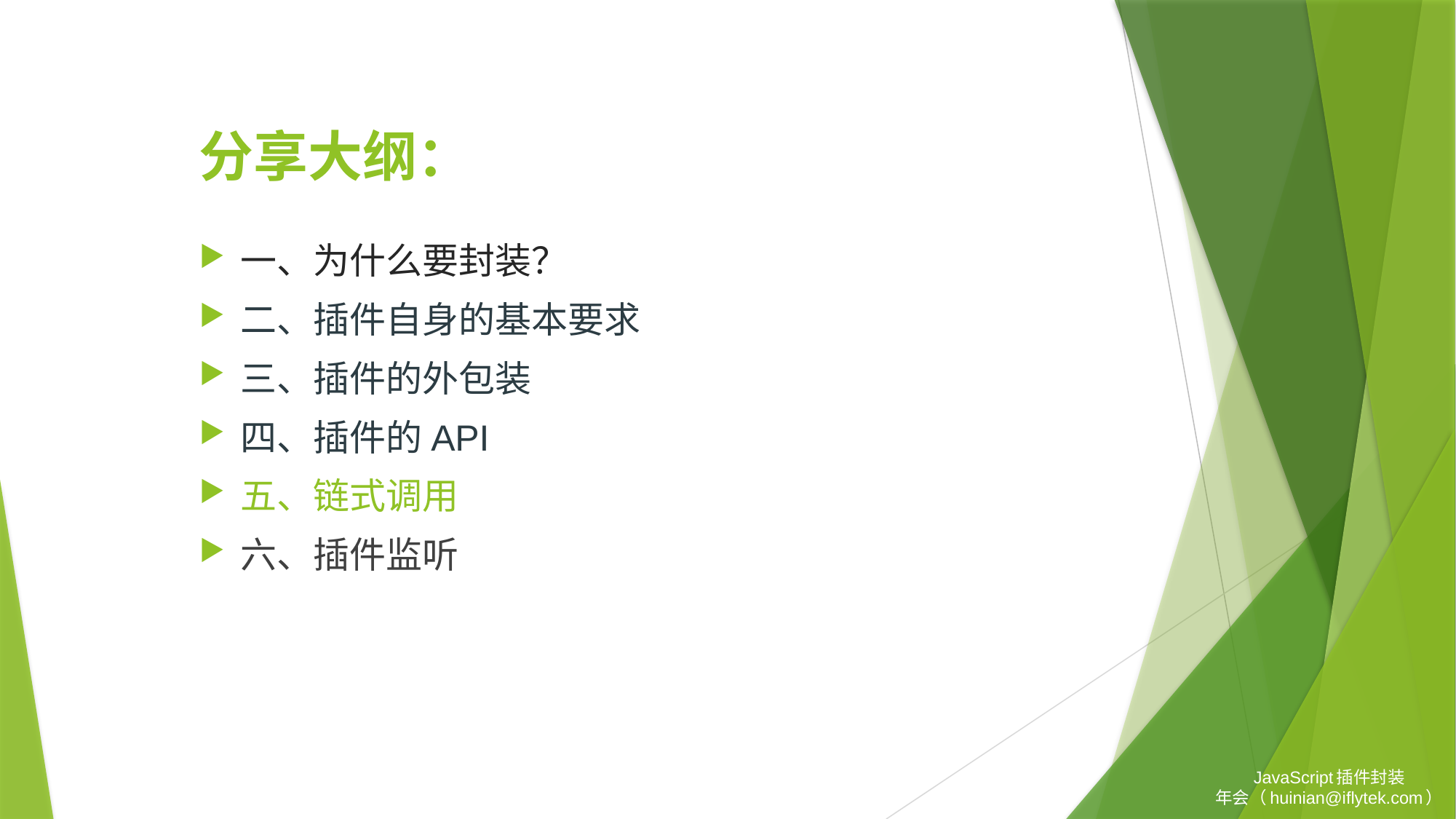

分享大纲：
一、为什么要封装？
二、插件自身的基本要求
三、插件的外包装
四、插件的API
五、链式调用
六、插件监听
JavaScript插件封装
年会（huinian@iflytek.com）